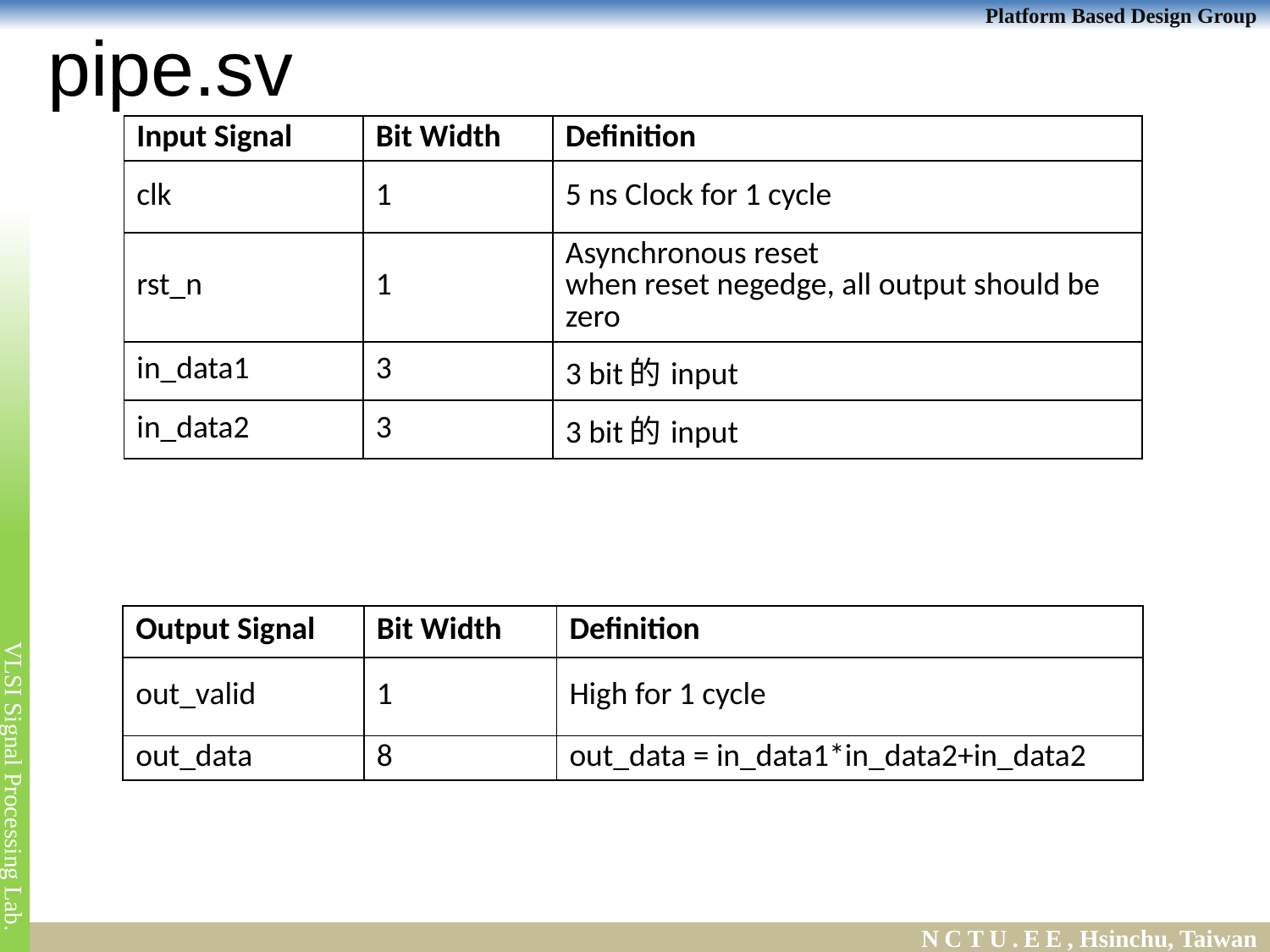

# pipe.sv
| Input Signal | Bit Width | Definition |
| --- | --- | --- |
| clk | 1 | 5 ns Clock for 1 cycle |
| rst\_n | 1 | Asynchronous reset when reset negedge, all output should be zero |
| in\_data1 | 3 | 3 bit的input |
| in\_data2 | 3 | 3 bit的input |
| Output Signal | Bit Width | Definition |
| --- | --- | --- |
| out\_valid | 1 | High for 1 cycle |
| out\_data | 8 | out\_data = in\_data1\*in\_data2+in\_data2 |